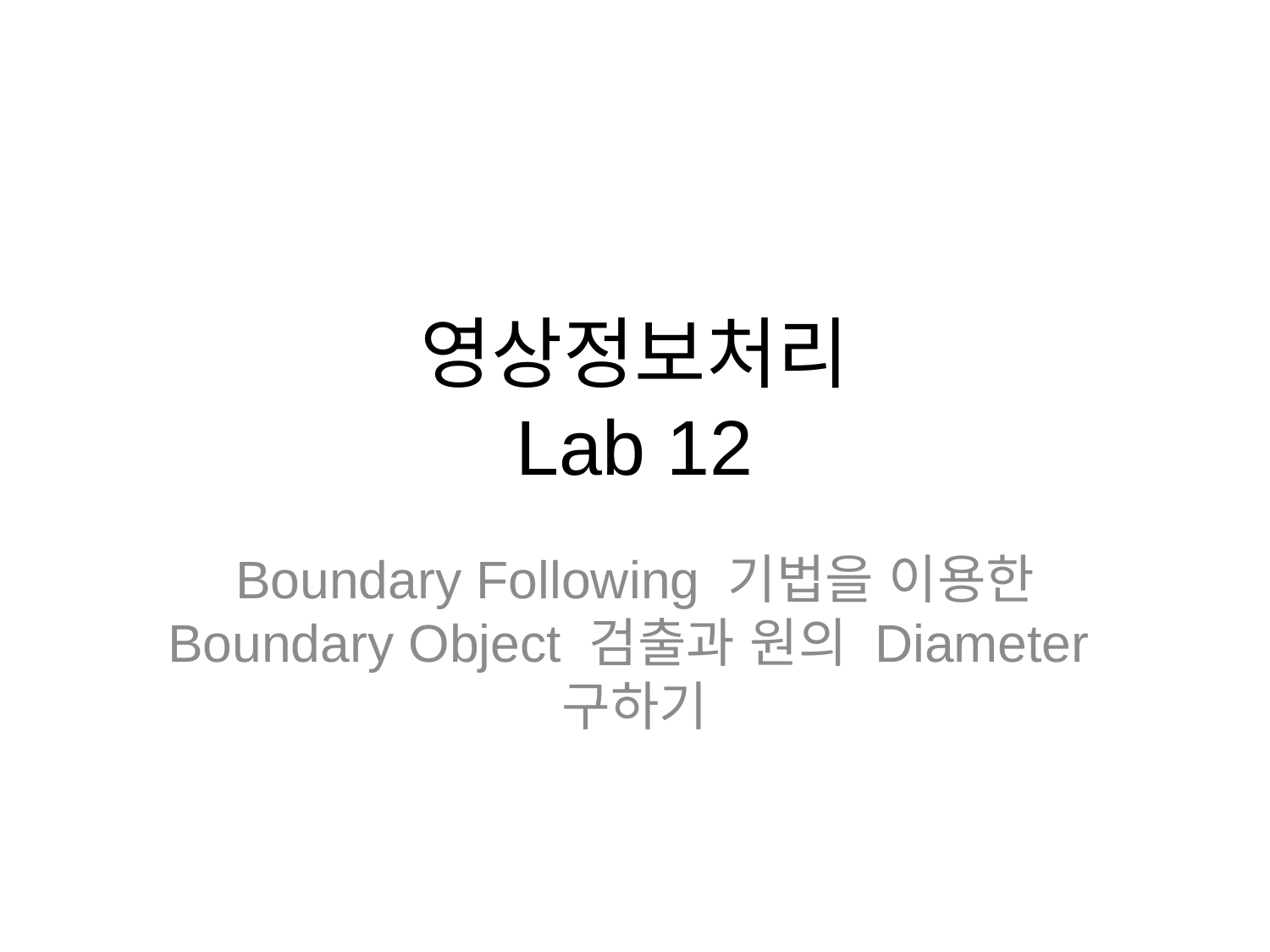

# 영상정보처리 Lab 12
Boundary Following 기법을 이용한 Boundary Object 검출과 원의 Diameter구하기